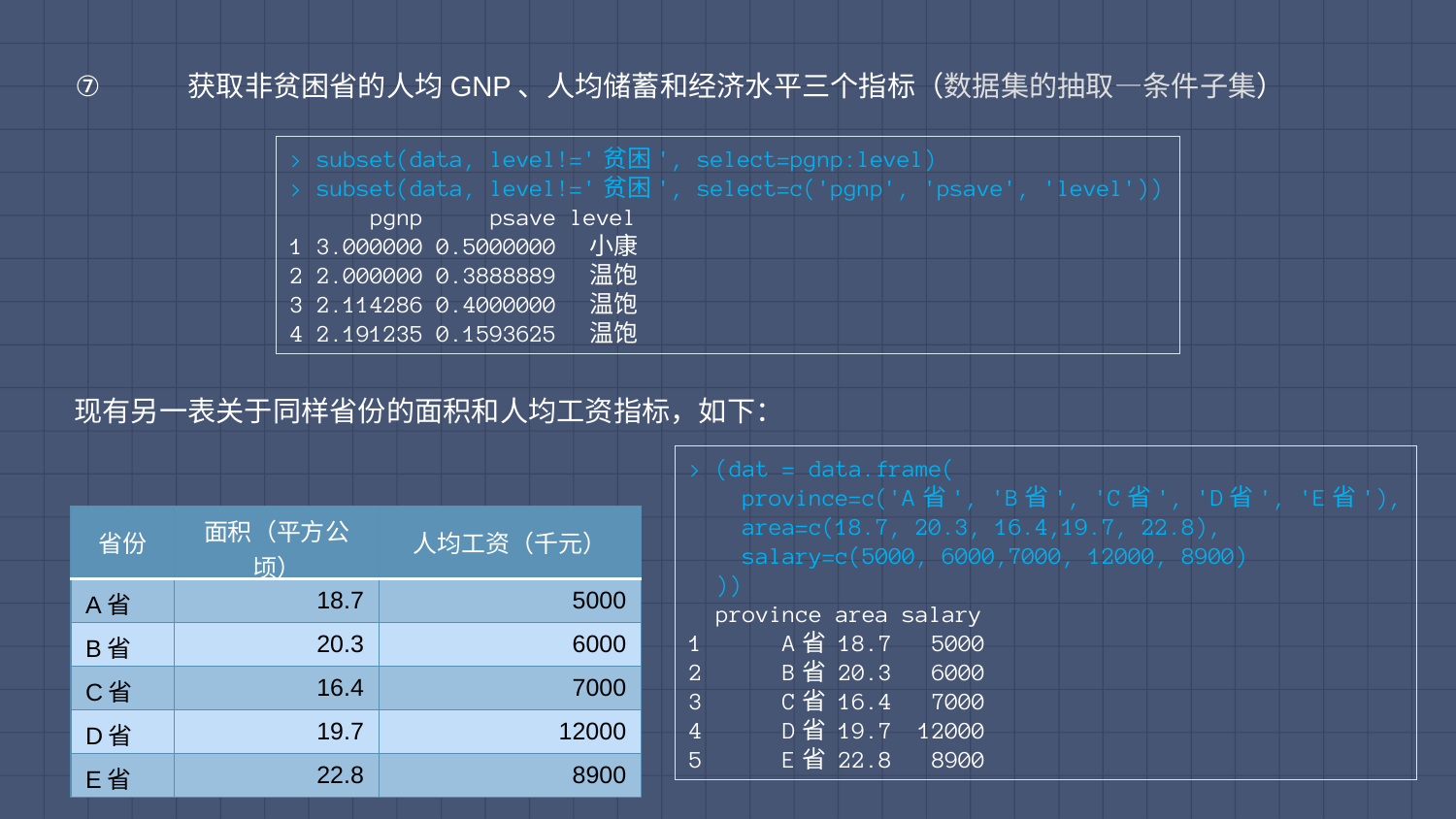

获取非贫困省的人均GNP、人均储蓄和经济水平三个指标（数据集的抽取—条件子集）
> subset(data, level!='贫困', select=pgnp:level)
> subset(data, level!='贫困', select=c('pgnp', 'psave', 'level'))
      pgnp     psave level
1 3.000000 0.5000000  小康
2 2.000000 0.3888889  温饱
3 2.114286 0.4000000  温饱
4 2.191235 0.1593625  温饱
	现有另一表关于同样省份的面积和人均工资指标，如下：
> (dat = data.frame(
    province=c('A省', 'B省', 'C省', 'D省', 'E省'),
    area=c(18.7, 20.3, 16.4,19.7, 22.8),
    salary=c(5000, 6000,7000, 12000, 8900)
  ))
  province area salary
1      A省 18.7   5000
2      B省 20.3   6000
3      C省 16.4   7000
4      D省 19.7  12000
5      E省 22.8   8900
| 省份 | 面积（平方公顷） | 人均工资（千元） |
| --- | --- | --- |
| A省 | 18.7 | 5000 |
| B省 | 20.3 | 6000 |
| C省 | 16.4 | 7000 |
| D省 | 19.7 | 12000 |
| E省 | 22.8 | 8900 |